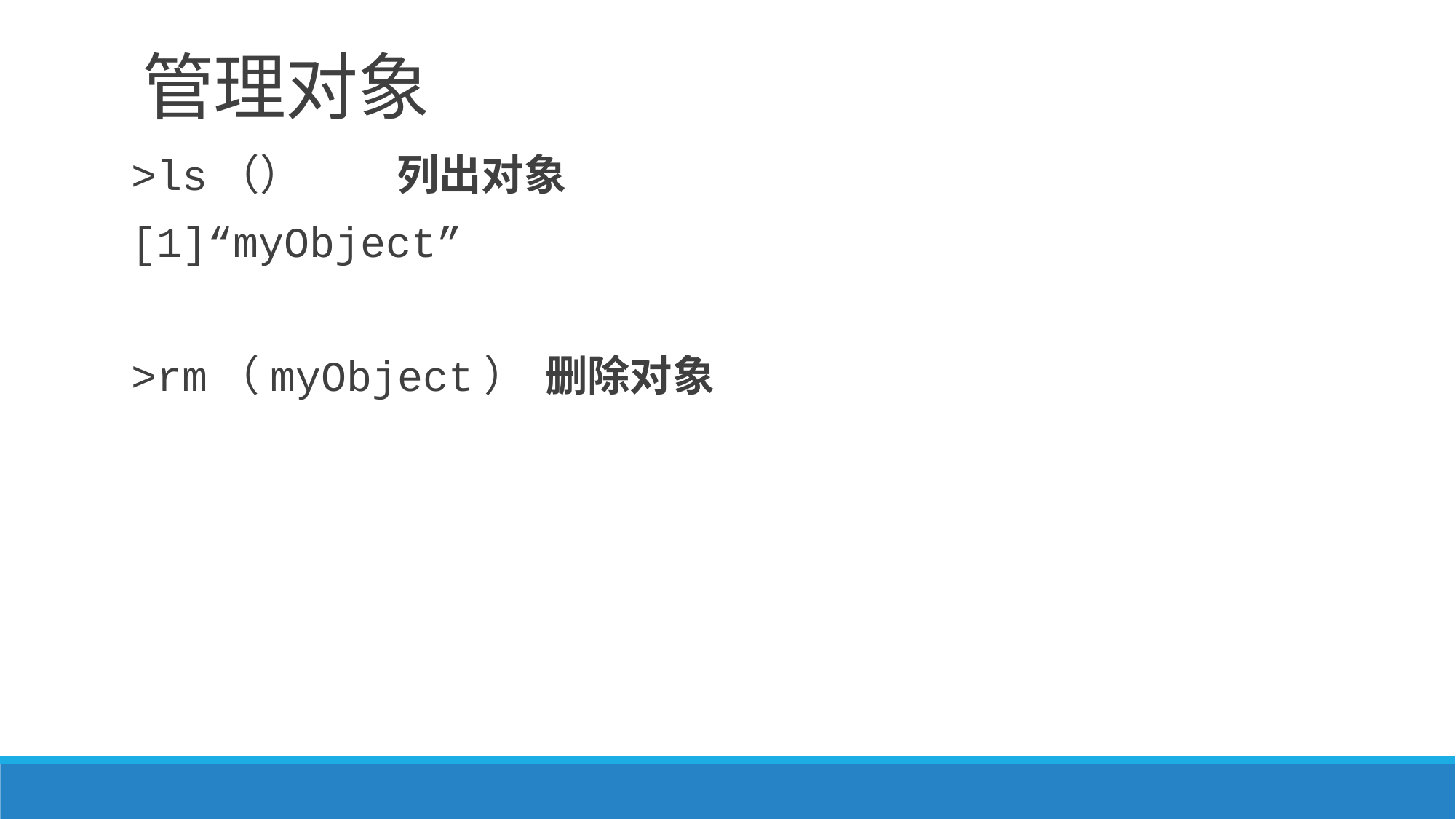

# 管理对象
>ls（）          列出对象
[1]“myObject”

>rm（myObject）  删除对象